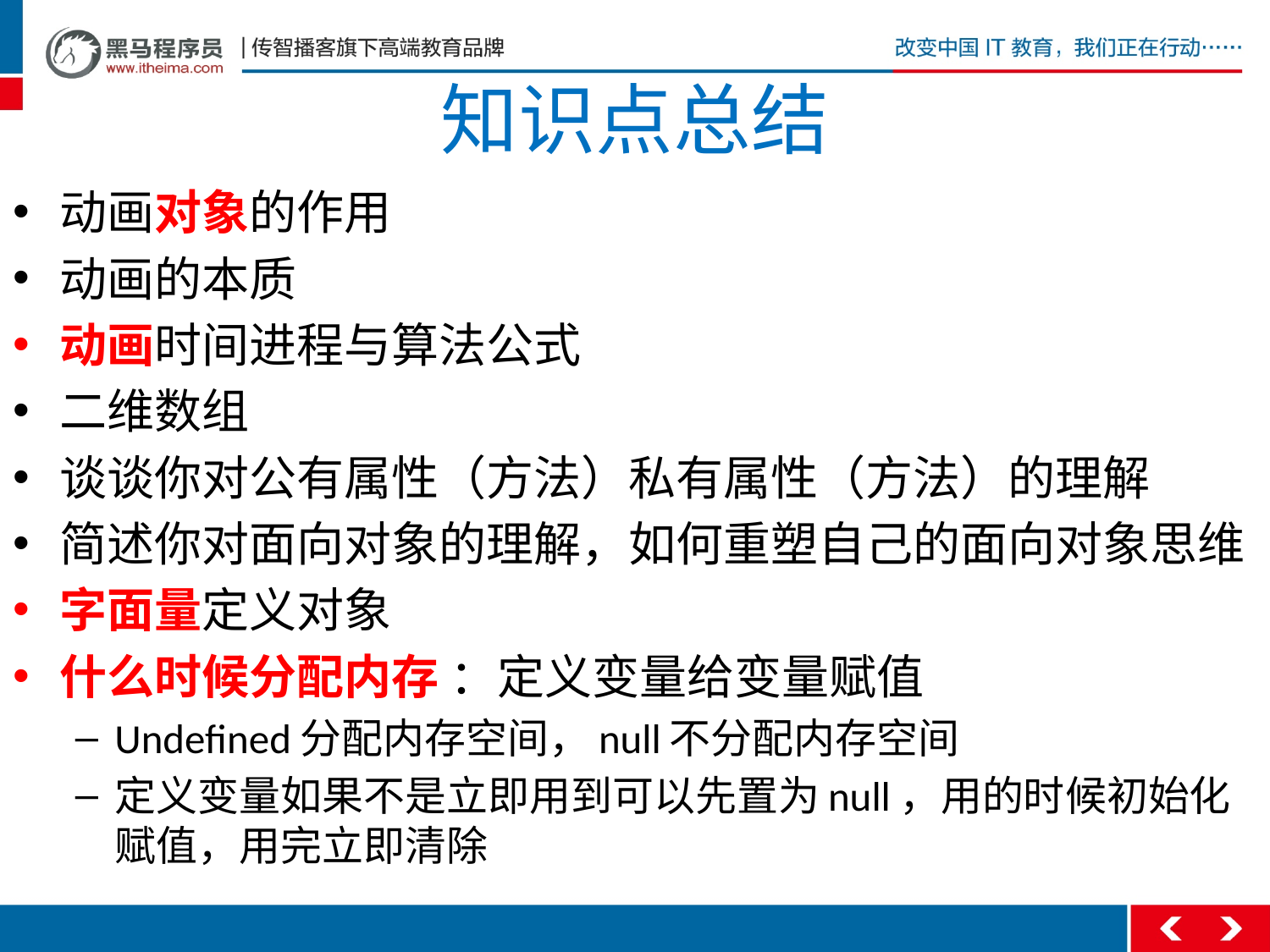

# 知识点总结
动画对象的作用
动画的本质
动画时间进程与算法公式
二维数组
谈谈你对公有属性（方法）私有属性（方法）的理解
简述你对面向对象的理解，如何重塑自己的面向对象思维
字面量定义对象
什么时候分配内存 ：定义变量给变量赋值
Undefined分配内存空间，null不分配内存空间
定义变量如果不是立即用到可以先置为null，用的时候初始化赋值，用完立即清除